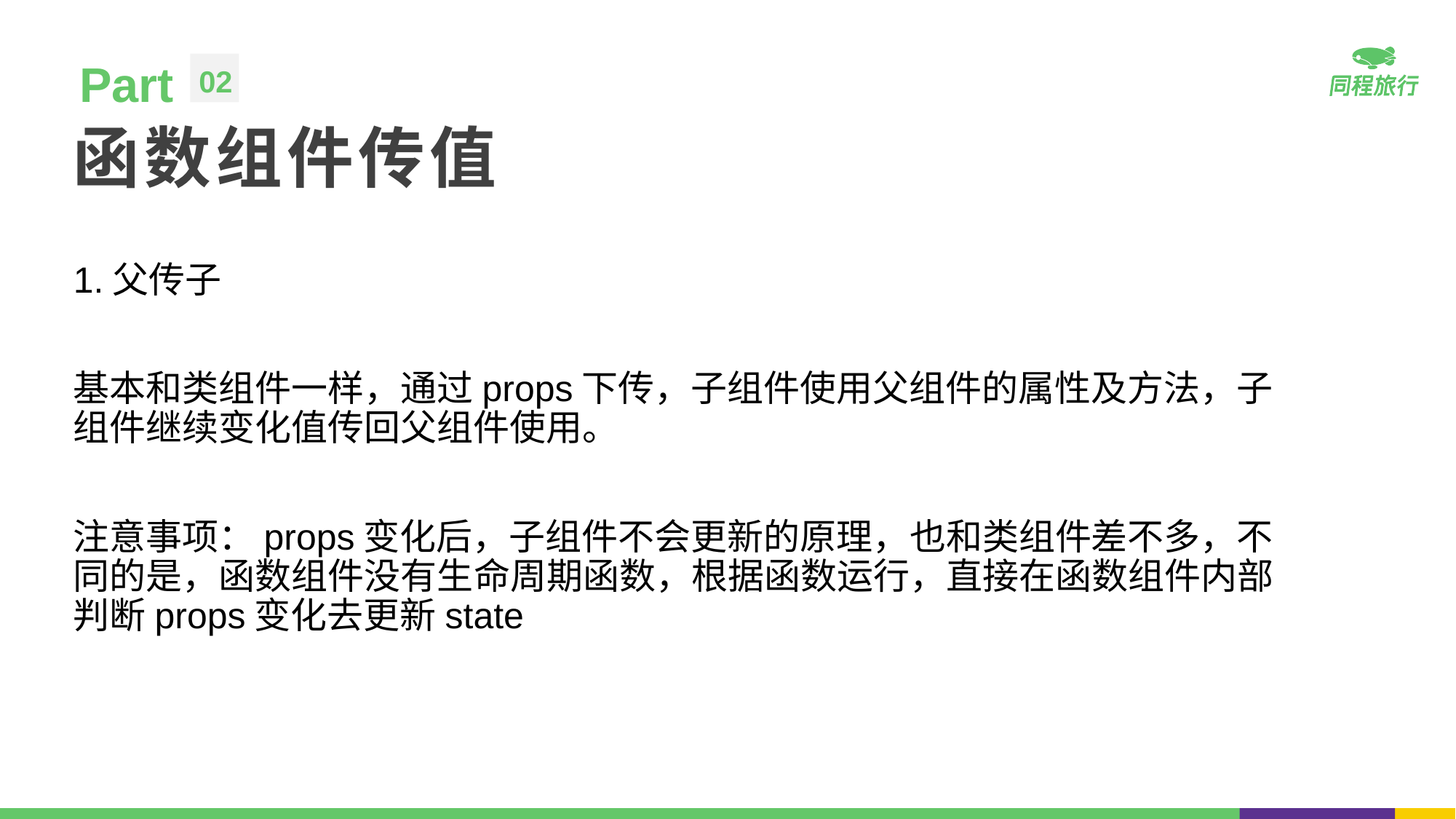

Part

02
函数组件传值
1.父传子

基本和类组件一样，通过props下传，子组件使用父组件的属性及方法，子组件继续变化值传回父组件使用。

注意事项：props变化后，子组件不会更新的原理，也和类组件差不多，不同的是，函数组件没有生命周期函数，根据函数运行，直接在函数组件内部判断props变化去更新state